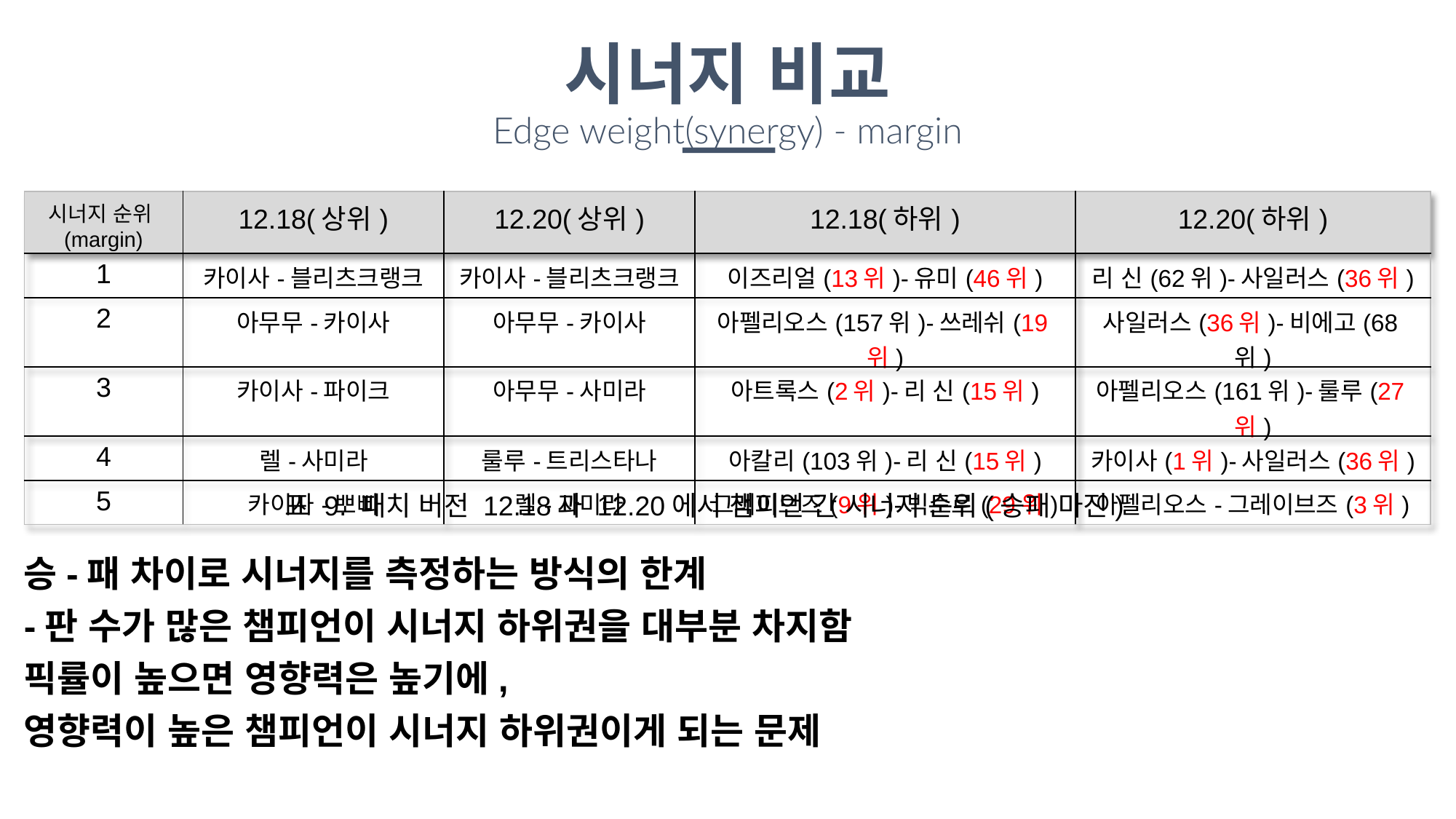

시너지 비교

Edge weight(synergy) - margin

| 시너지 순위(margin) | 12.18(상위) | 12.20(상위) | 12.18(하위) | 12.20(하위) |
| --- | --- | --- | --- | --- |
| 1 | 카이사-블리츠크랭크 | 카이사-블리츠크랭크 | 이즈리얼(13위)-유미(46위) | 리 신(62위)-사일러스(36위) |
| 2 | 아무무-카이사 | 아무무-카이사 | 아펠리오스(157위)-쓰레쉬(19위) | 사일러스(36위)-비에고(68위) |
| 3 | 카이사-파이크 | 아무무-사미라 | 아트록스(2위)-리 신(15위) | 아펠리오스(161위)-룰루(27위) |
| 4 | 렐-사미라 | 룰루-트리스타나 | 아칼리(103위)-리 신(15위) | 카이사(1위)-사일러스(36위) |
| 5 | 카이사-뽀삐 | 렐-사미라 | 그레이브즈(9위)-빅토르(29위) | 아펠리오스-그레이브즈(3위) |
표 9. 패치 버전 12.18과 12.20에서 챔피언 간 시너지 순위(승패 마진)
승-패 차이로 시너지를 측정하는 방식의 한계
-판 수가 많은 챔피언이 시너지 하위권을 대부분 차지함
픽률이 높으면 영향력은 높기에,
영향력이 높은 챔피언이 시너지 하위권이게 되는 문제